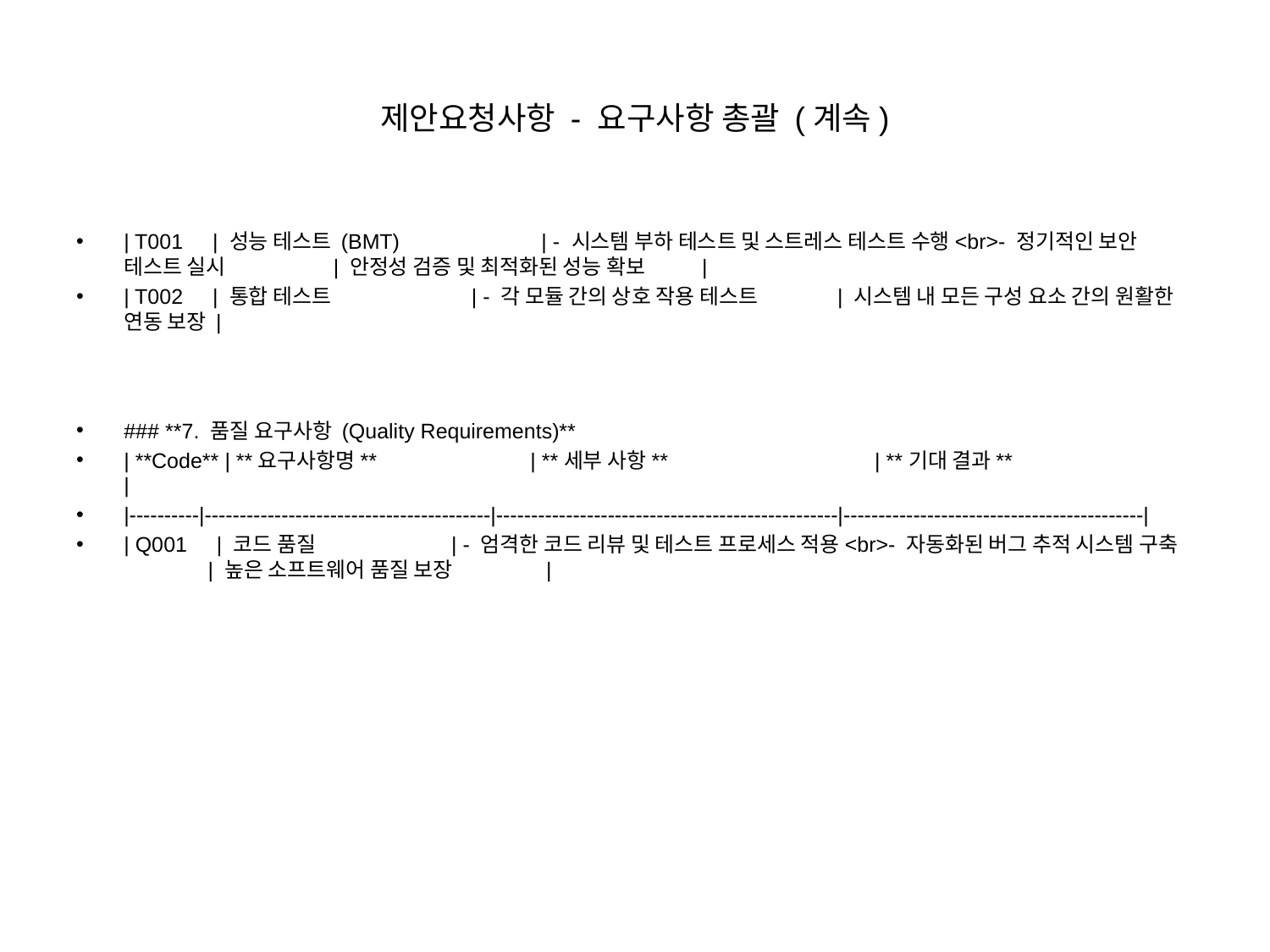

# 제안요청사항 - 요구사항 총괄 (계속)
| T001     | 성능 테스트 (BMT)                        | - 시스템 부하 테스트 및 스트레스 테스트 수행<br>- 정기적인 보안 테스트 실시                      | 안정성 검증 및 최적화된 성능 확보           |
| T002     | 통합 테스트                             | - 각 모듈 간의 상호 작용 테스트                | 시스템 내 모든 구성 요소 간의 원활한 연동 보장 |

### **7. 품질 요구사항 (Quality Requirements)**
| **Code** | **요구사항명**                          | **세부 사항**                                   | **기대 결과**                              |
|----------|-----------------------------------------|-------------------------------------------------|-------------------------------------------|
| Q001     | 코드 품질                            | - 엄격한 코드 리뷰 및 테스트 프로세스 적용<br>- 자동화된 버그 추적 시스템 구축                     | 높은 소프트웨어 품질 보장                   |